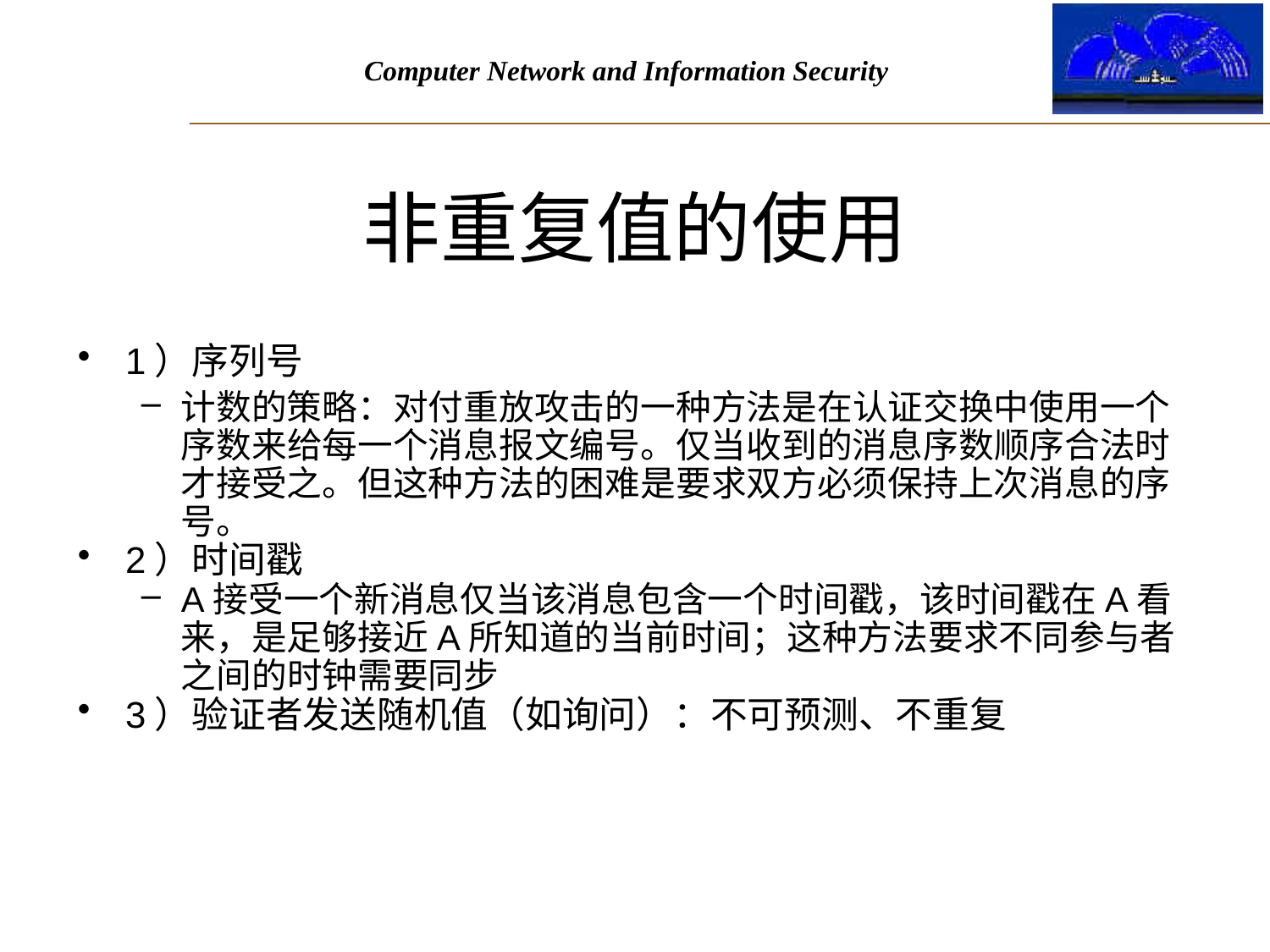

# 非重复值的使用
1）序列号
计数的策略：对付重放攻击的一种方法是在认证交换中使用一个序数来给每一个消息报文编号。仅当收到的消息序数顺序合法时才接受之。但这种方法的困难是要求双方必须保持上次消息的序号。
2）时间戳
A接受一个新消息仅当该消息包含一个时间戳，该时间戳在A看来，是足够接近A所知道的当前时间；这种方法要求不同参与者之间的时钟需要同步
3）验证者发送随机值（如询问）：不可预测、不重复